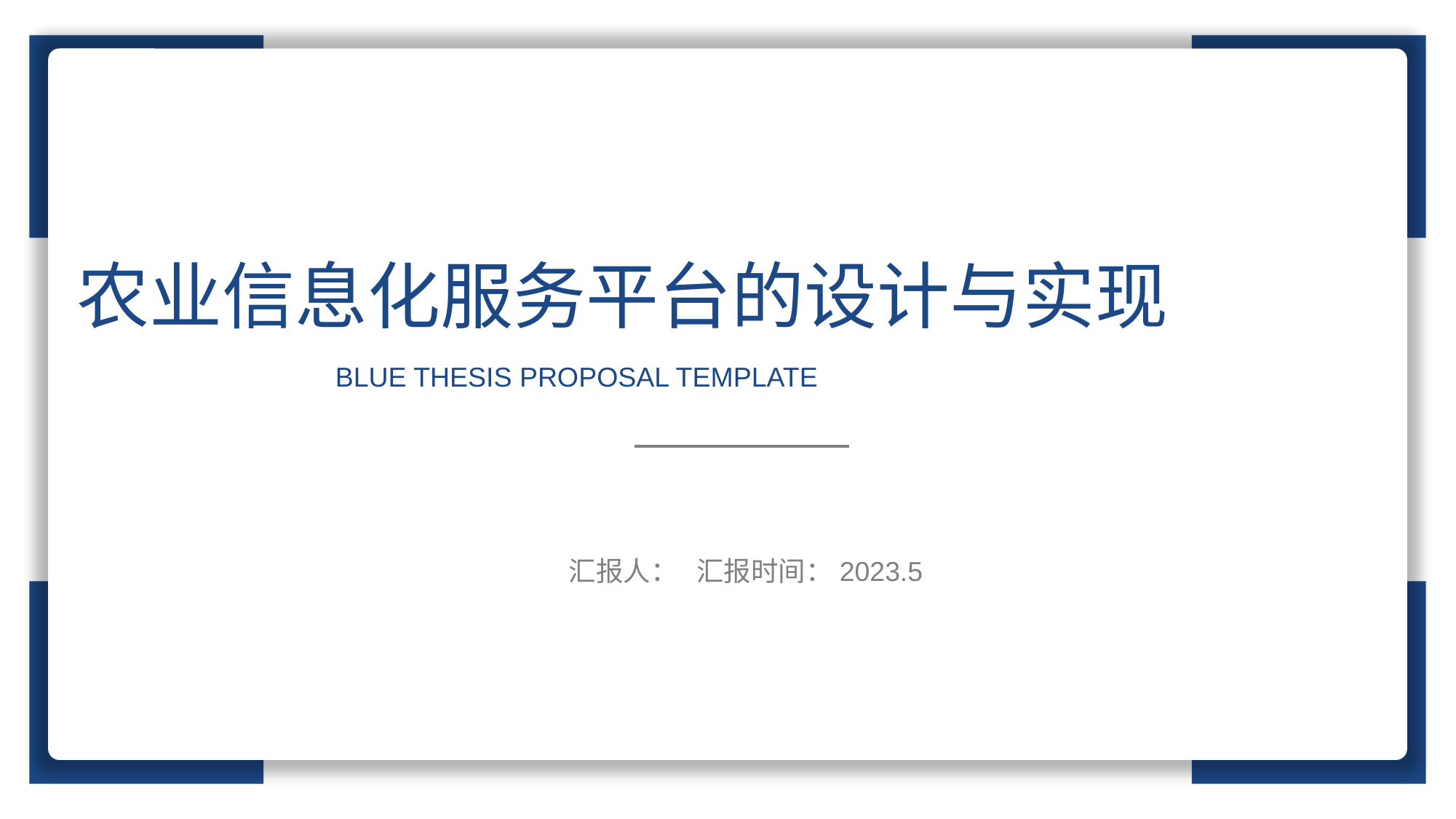

农业信息化服务平台的设计与实现
BLUE THESIS PROPOSAL TEMPLATE
汇报人：   汇报时间：2023.5